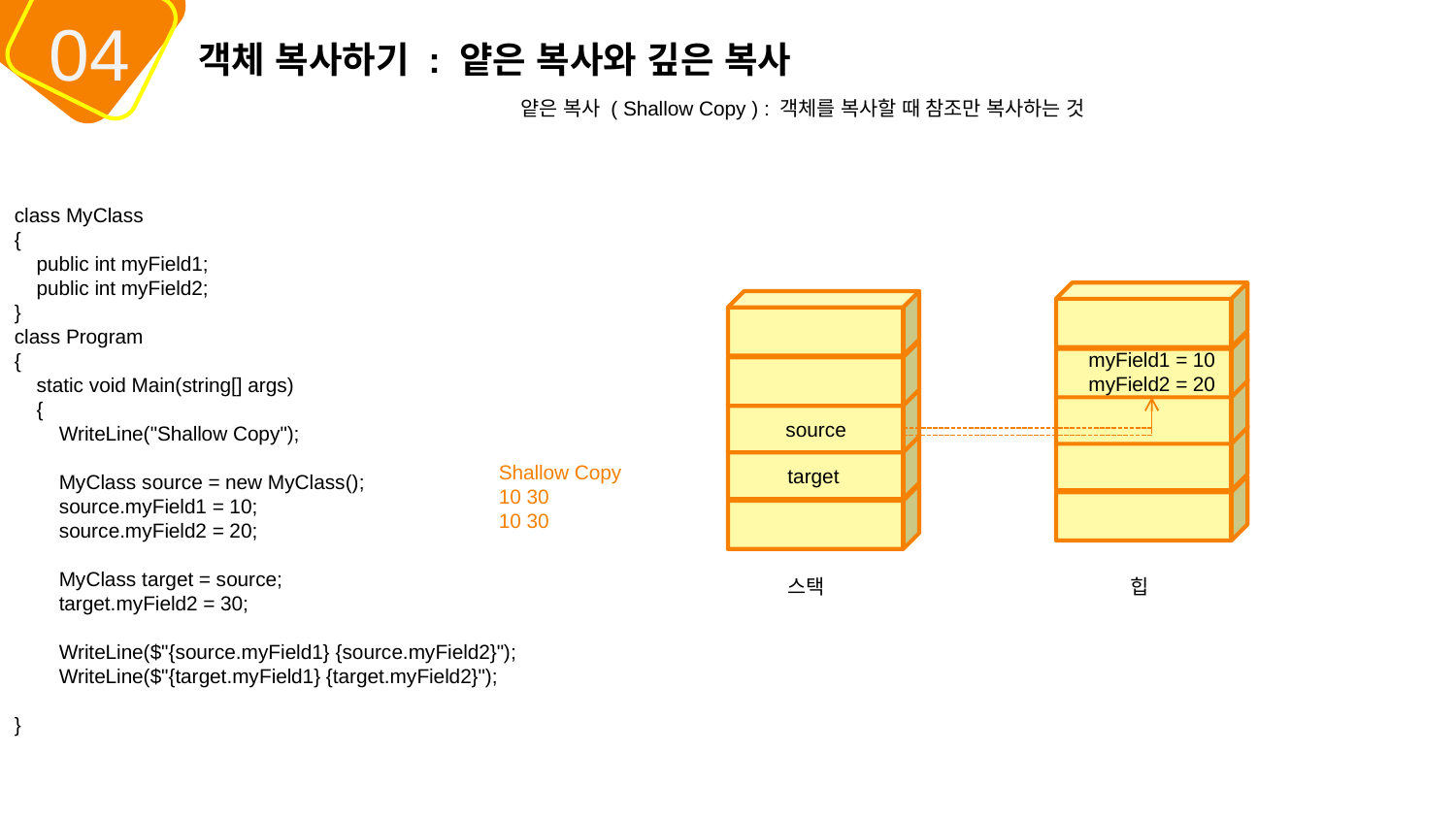

04
객체 복사하기 : 얕은 복사와 깊은 복사
얕은 복사 ( Shallow Copy ) : 객체를 복사할 때 참조만 복사하는 것
class MyClass
{
    public int myField1;
    public int myField2;
}
class Program
{
    static void Main(string[] args)
    {
        WriteLine("Shallow Copy");

        MyClass source = new MyClass();
        source.myField1 = 10;
        source.myField2 = 20;

        MyClass target = source;
        target.myField2 = 30;

        WriteLine($"{source.myField1} {source.myField2}");
        WriteLine($"{target.myField1} {target.myField2}");

}

myField1 = 10
myField2 = 20

source

Shallow Copy
10 30
10 30
target

스택
힙